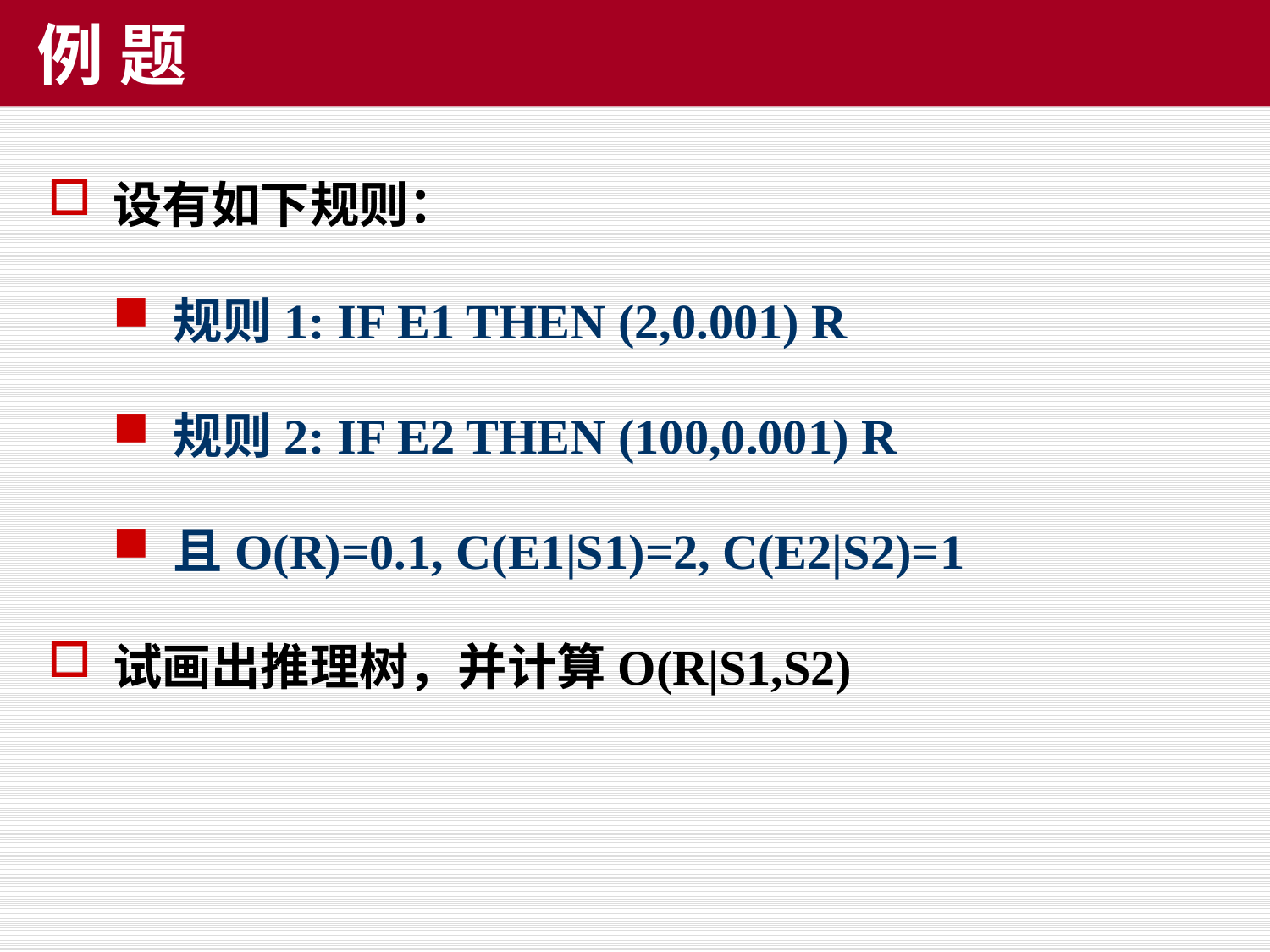

# 例 题
设有如下规则：
规则1: IF E1 THEN (2,0.001) R
规则2: IF E2 THEN (100,0.001) R
且O(R)=0.1, C(E1|S1)=2, C(E2|S2)=1
试画出推理树，并计算O(R|S1,S2)